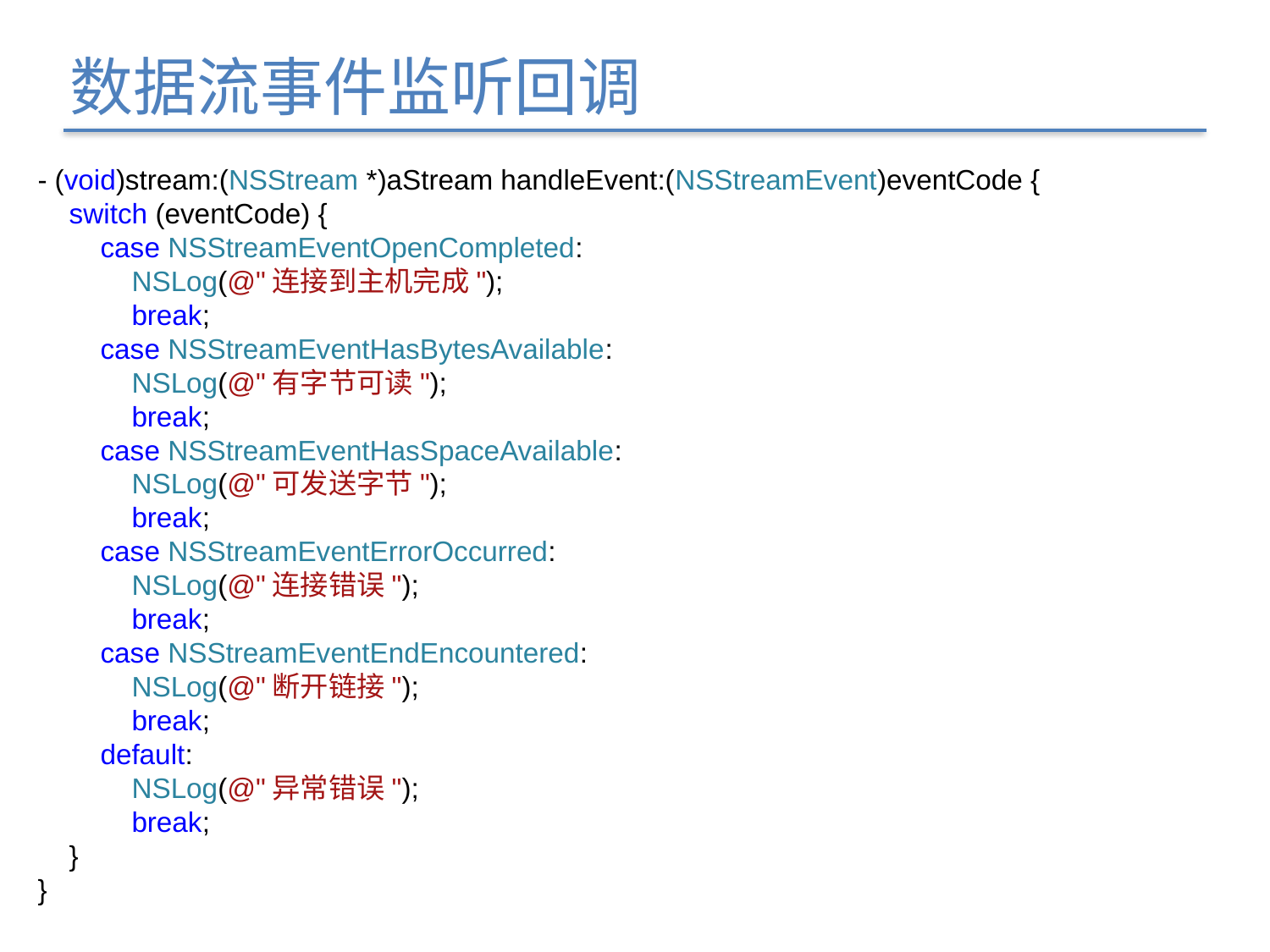

数据流事件监听回调
- (void)stream:(NSStream *)aStream handleEvent:(NSStreamEvent)eventCode {
    switch (eventCode) {
        case NSStreamEventOpenCompleted:
            NSLog(@"连接到主机完成");
            break;
        case NSStreamEventHasBytesAvailable:
            NSLog(@"有字节可读");
            break;
        case NSStreamEventHasSpaceAvailable:
            NSLog(@"可发送字节");
            break;
        case NSStreamEventErrorOccurred:
            NSLog(@"连接错误");
            break;
        case NSStreamEventEndEncountered:
            NSLog(@"断开链接");
            break;
        default:
            NSLog(@"异常错误");
            break;
    }
}